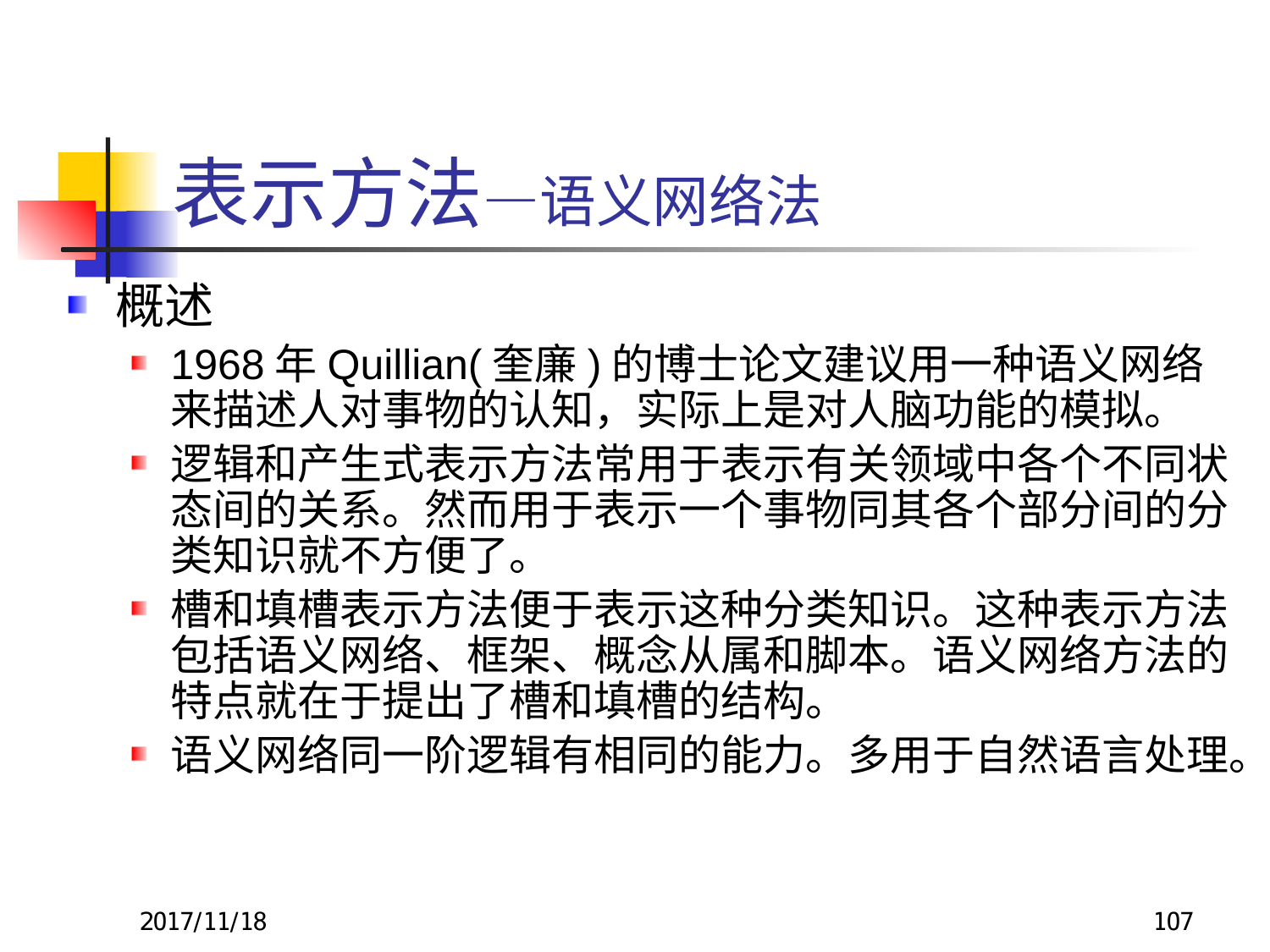

# 表示方法—语义网络法
概述
1968年Quillian(奎廉)的博士论文建议用一种语义网络来描述人对事物的认知，实际上是对人脑功能的模拟。
逻辑和产生式表示方法常用于表示有关领域中各个不同状态间的关系。然而用于表示一个事物同其各个部分间的分类知识就不方便了。
槽和填槽表示方法便于表示这种分类知识。这种表示方法包括语义网络、框架、概念从属和脚本。语义网络方法的特点就在于提出了槽和填槽的结构。
语义网络同一阶逻辑有相同的能力。多用于自然语言处理。
2017/11/18
107